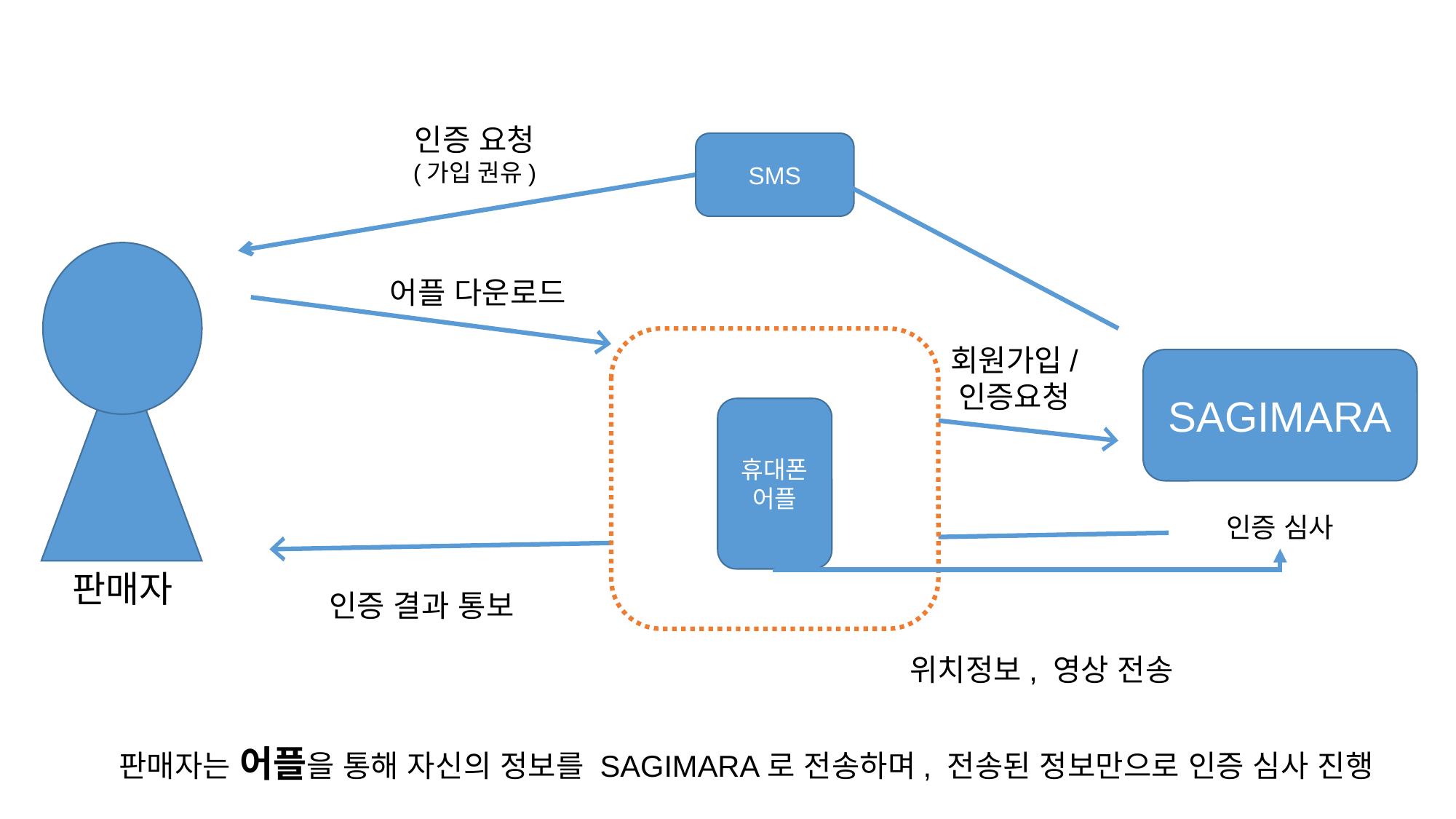

인증 요청
(가입 권유)
SMS

어플 다운로드

회원가입/
인증요청

SAGIMARA
휴대폰
어플
인증 심사
판매자
인증 결과 통보
위치정보, 영상 전송
판매자는 어플을 통해 자신의 정보를 SAGIMARA로 전송하며, 전송된 정보만으로 인증 심사 진행